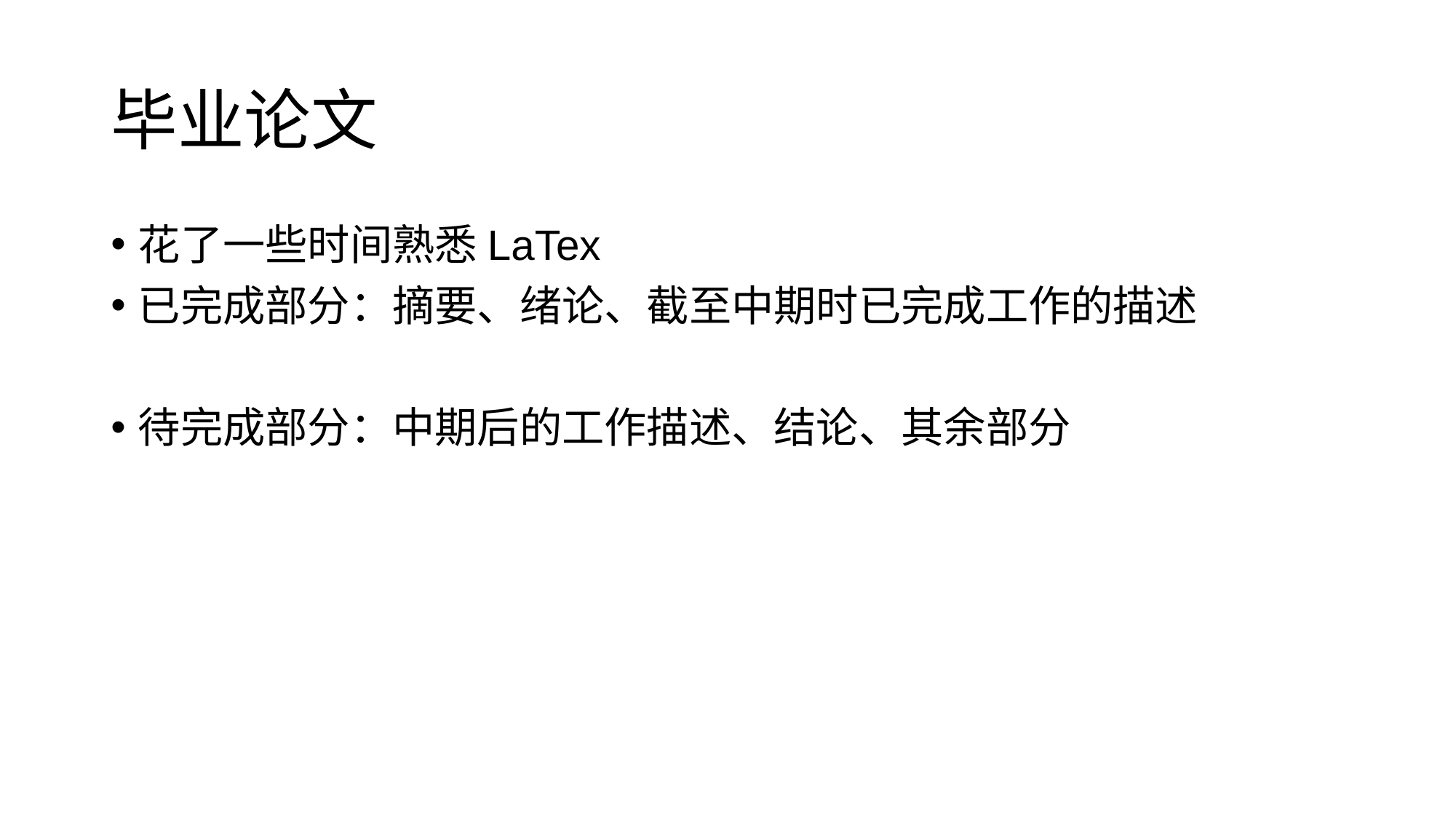

# 毕业论文
花了一些时间熟悉LaTex
已完成部分：摘要、绪论、截至中期时已完成工作的描述

待完成部分：中期后的工作描述、结论、其余部分